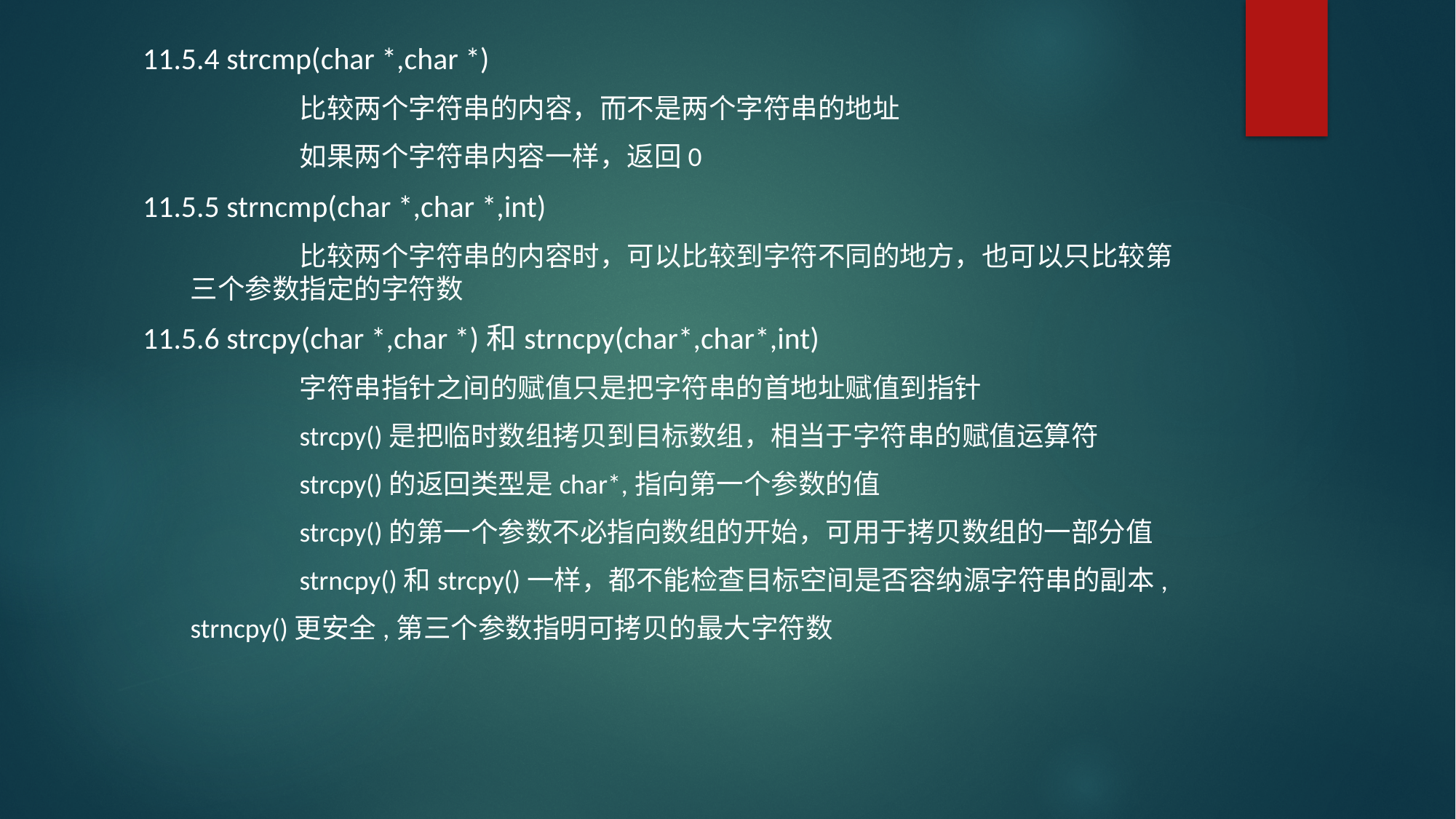

11.5.4 strcmp(char *,char *)
	比较两个字符串的内容，而不是两个字符串的地址
	如果两个字符串内容一样，返回0
11.5.5 strncmp(char *,char *,int)
	比较两个字符串的内容时，可以比较到字符不同的地方，也可以只比较第三个参数指定的字符数
11.5.6 strcpy(char *,char *)和strncpy(char*,char*,int)
	字符串指针之间的赋值只是把字符串的首地址赋值到指针
	strcpy()是把临时数组拷贝到目标数组，相当于字符串的赋值运算符
	strcpy()的返回类型是char*,指向第一个参数的值
	strcpy()的第一个参数不必指向数组的开始，可用于拷贝数组的一部分值
	strncpy()和strcpy()一样，都不能检查目标空间是否容纳源字符串的副本,
strncpy()更安全,第三个参数指明可拷贝的最大字符数